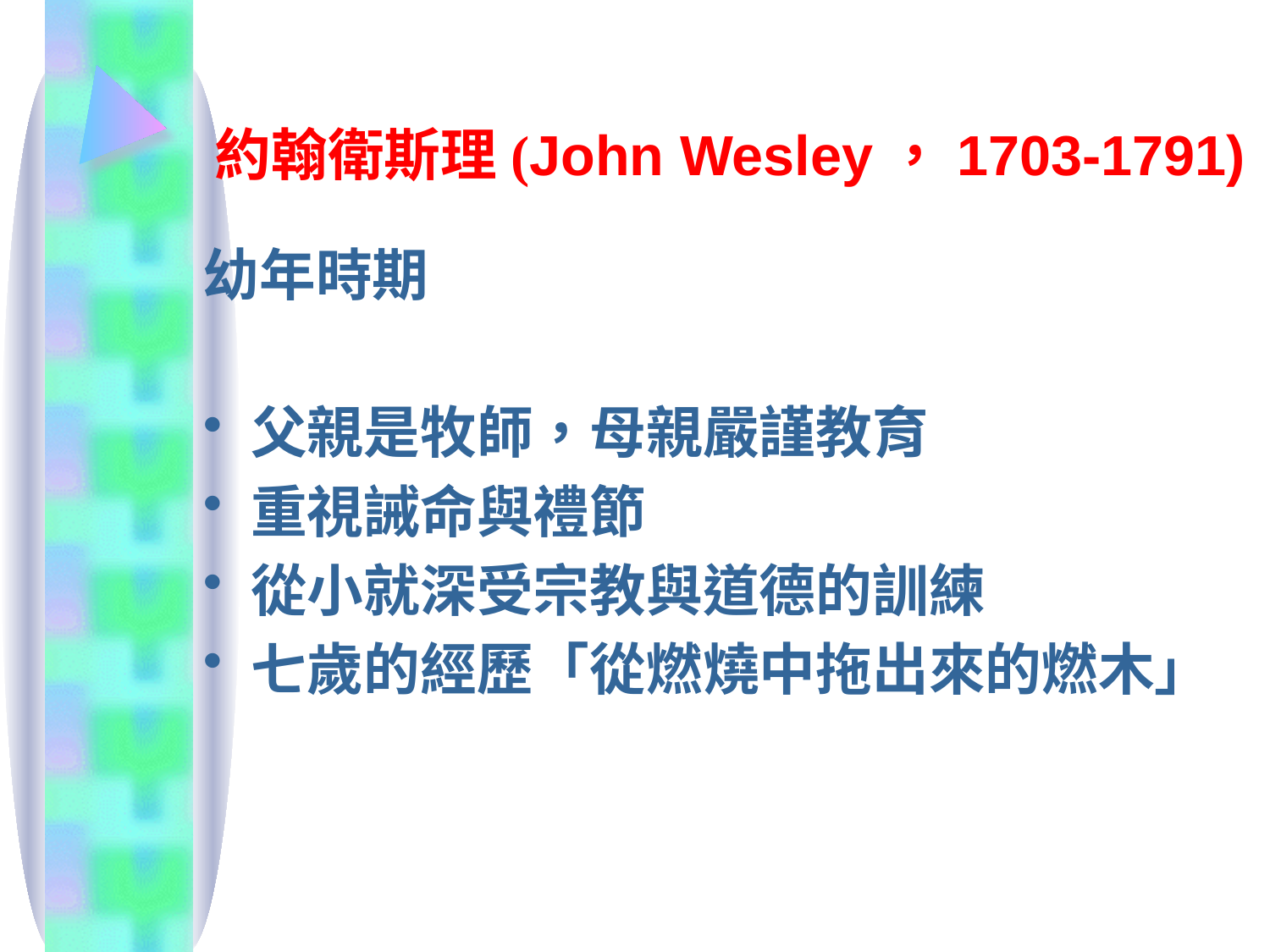

# 約翰衛斯理(John Wesley，1703-1791)
幼年時期

父親是牧師，母親嚴謹教育
重視誡命與禮節
從小就深受宗教與道德的訓練
七歲的經歷「從燃燒中拖出來的燃木」